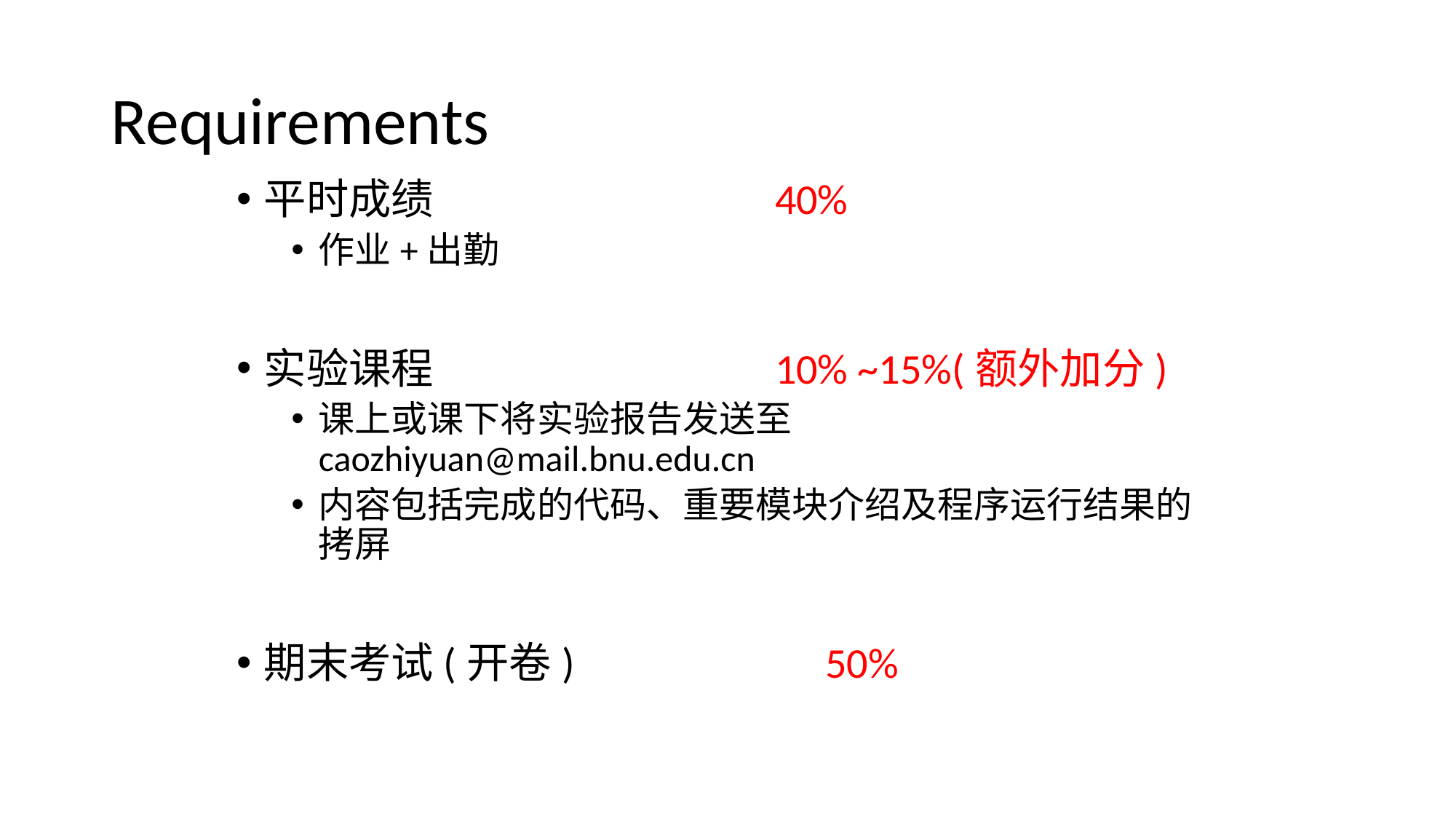

# Requirements
平时成绩                                   40%
作业+出勤

实验课程                                   10% ~15%(额外加分)
课上或课下将实验报告发送至caozhiyuan@mail.bnu.edu.cn
内容包括完成的代码、重要模块介绍及程序运行结果的拷屏

期末考试(开卷)                          50%